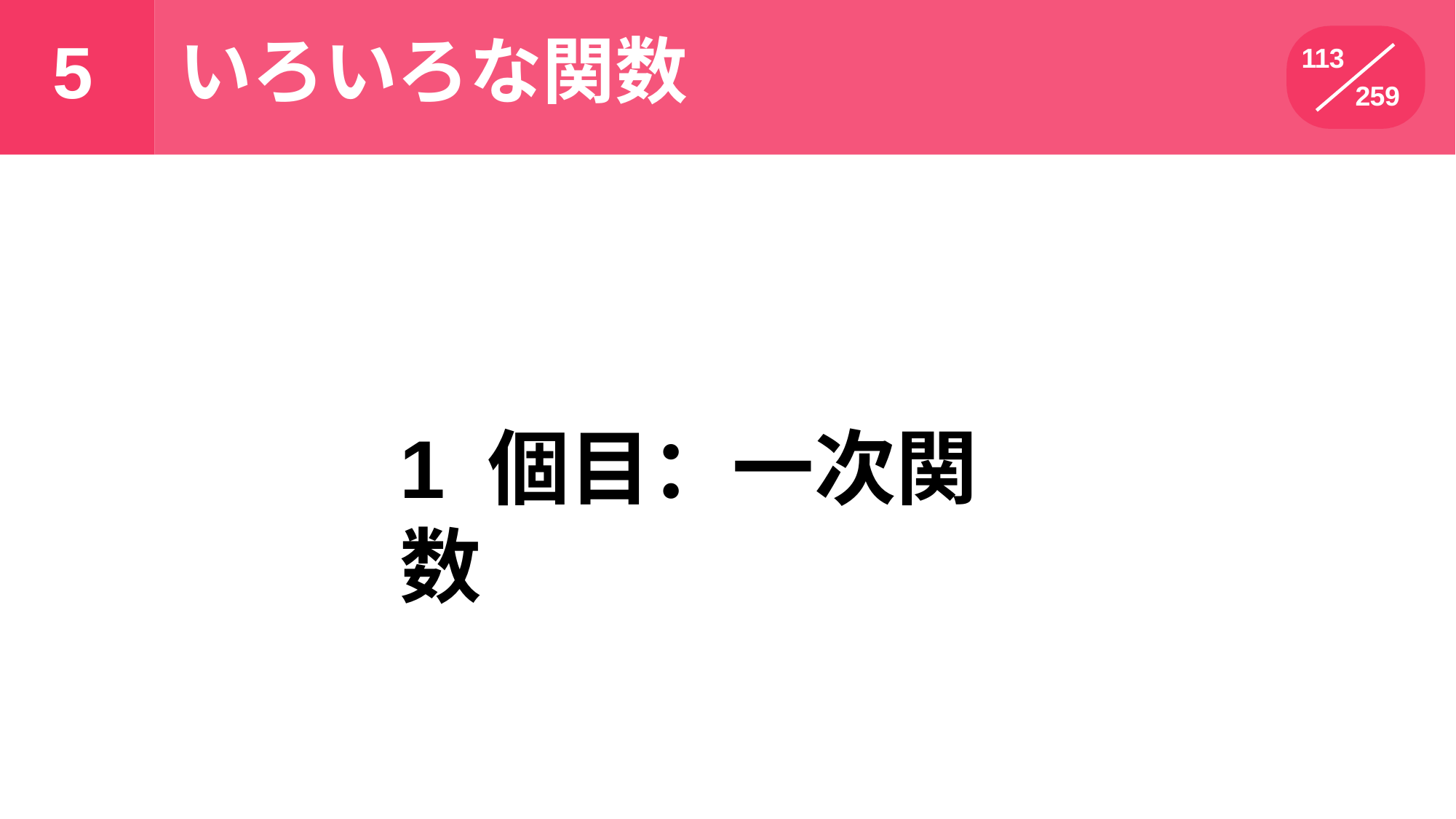

いろいろな関数
# 5
113
259
1 個目：一次関数